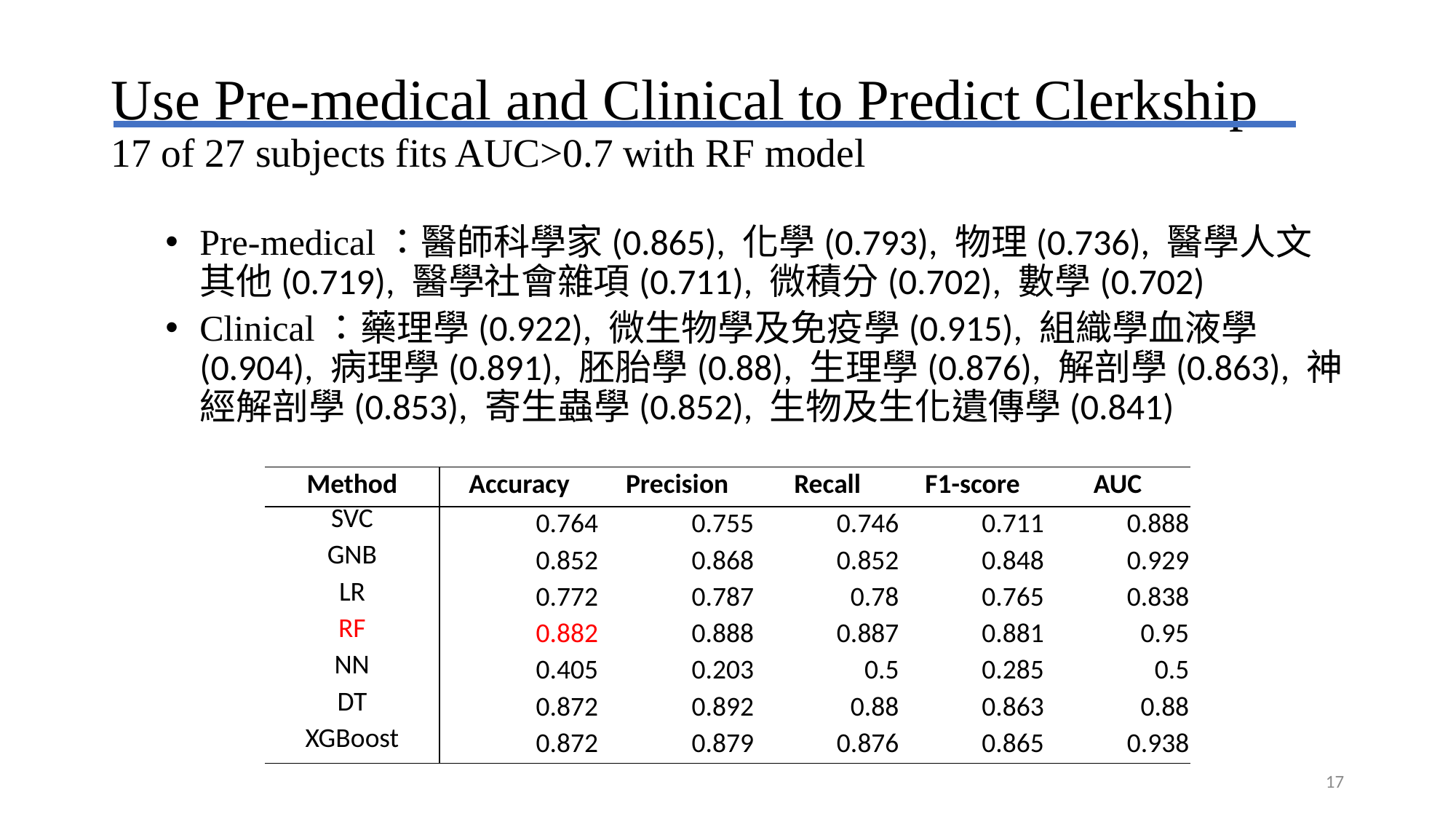

# Use Pre-medical and Clinical to Predict Clerkship 17 of 27 subjects fits AUC>0.7 with RF model
Pre-medical：醫師科學家(0.865), 化學(0.793), 物理(0.736), 醫學人文其他(0.719), 醫學社會雜項(0.711), 微積分(0.702), 數學(0.702)
Clinical：藥理學(0.922), 微生物學及免疫學(0.915), 組織學血液學(0.904), 病理學(0.891), 胚胎學(0.88), 生理學(0.876), 解剖學(0.863), 神經解剖學(0.853), 寄生蟲學(0.852), 生物及生化遺傳學(0.841)

| Method | Accuracy | Precision | Recall | F1-score | AUC |
| --- | --- | --- | --- | --- | --- |
| SVC | 0.764 | 0.755 | 0.746 | 0.711 | 0.888 |
| GNB | 0.852 | 0.868 | 0.852 | 0.848 | 0.929 |
| LR | 0.772 | 0.787 | 0.78 | 0.765 | 0.838 |
| RF | 0.882 | 0.888 | 0.887 | 0.881 | 0.95 |
| NN | 0.405 | 0.203 | 0.5 | 0.285 | 0.5 |
| DT | 0.872 | 0.892 | 0.88 | 0.863 | 0.88 |
| XGBoost | 0.872 | 0.879 | 0.876 | 0.865 | 0.938 |
17